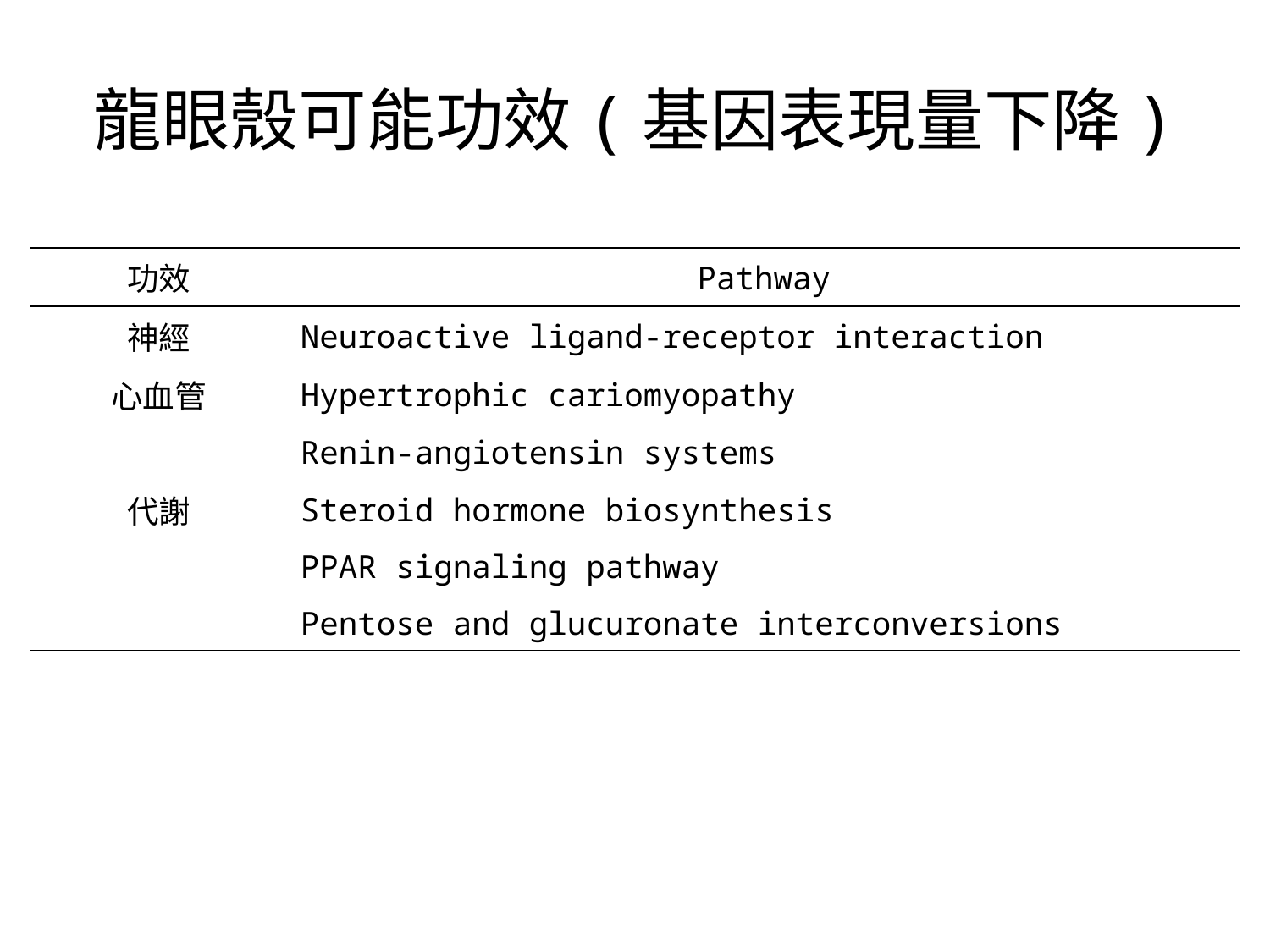

# 龍眼殼可能功效(基因表現量下降)
| 功效 | Pathway |
| --- | --- |
| 神經 | Neuroactive ligand-receptor interaction |
| 心血管 | Hypertrophic cariomyopathy |
|  | Renin-angiotensin systems |
| 代謝 | Steroid hormone biosynthesis |
|  | PPAR signaling pathway |
|  | Pentose and glucuronate interconversions |